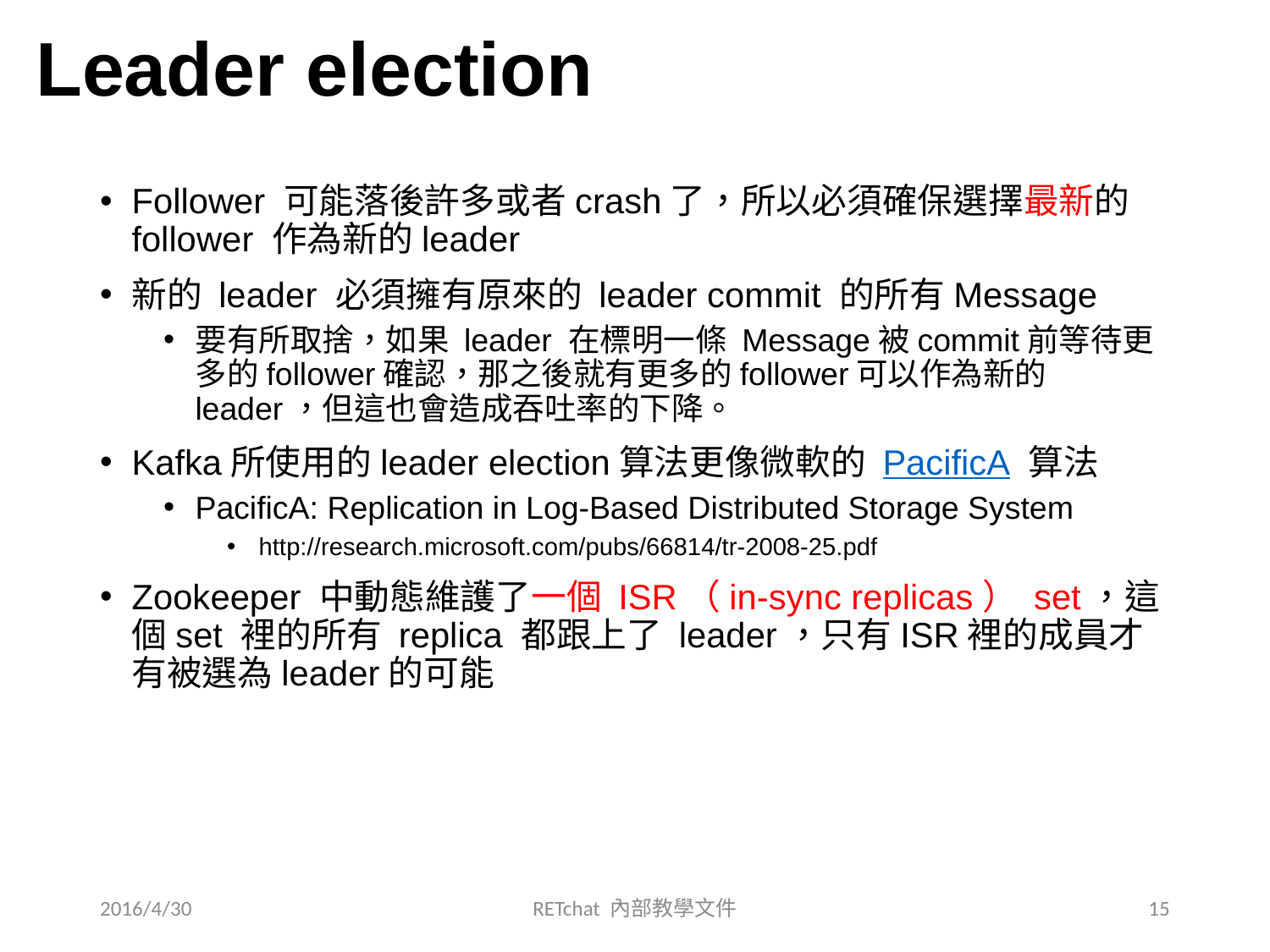

# Leader election
Follower 可能落後許多或者crash了，所以必須確保選擇最新的 follower 作為新的leader
新的 leader 必須擁有原來的 leader commit 的所有Message
要有所取捨，如果 leader 在標明一條 Message被commit前等待更多的follower確認，那之後就有更多的follower可以作為新的leader，但這也會造成吞吐率的下降。
Kafka所使用的leader election算法更像微軟的 PacificA 算法
PacificA: Replication in Log-Based Distributed Storage System
http://research.microsoft.com/pubs/66814/tr-2008-25.pdf
Zookeeper 中動態維護了一個 ISR（in-sync replicas） set，這個set 裡的所有 replica 都跟上了 leader，只有ISR裡的成員才有被選為leader的可能
2016/4/30
RETchat 內部教學文件
15